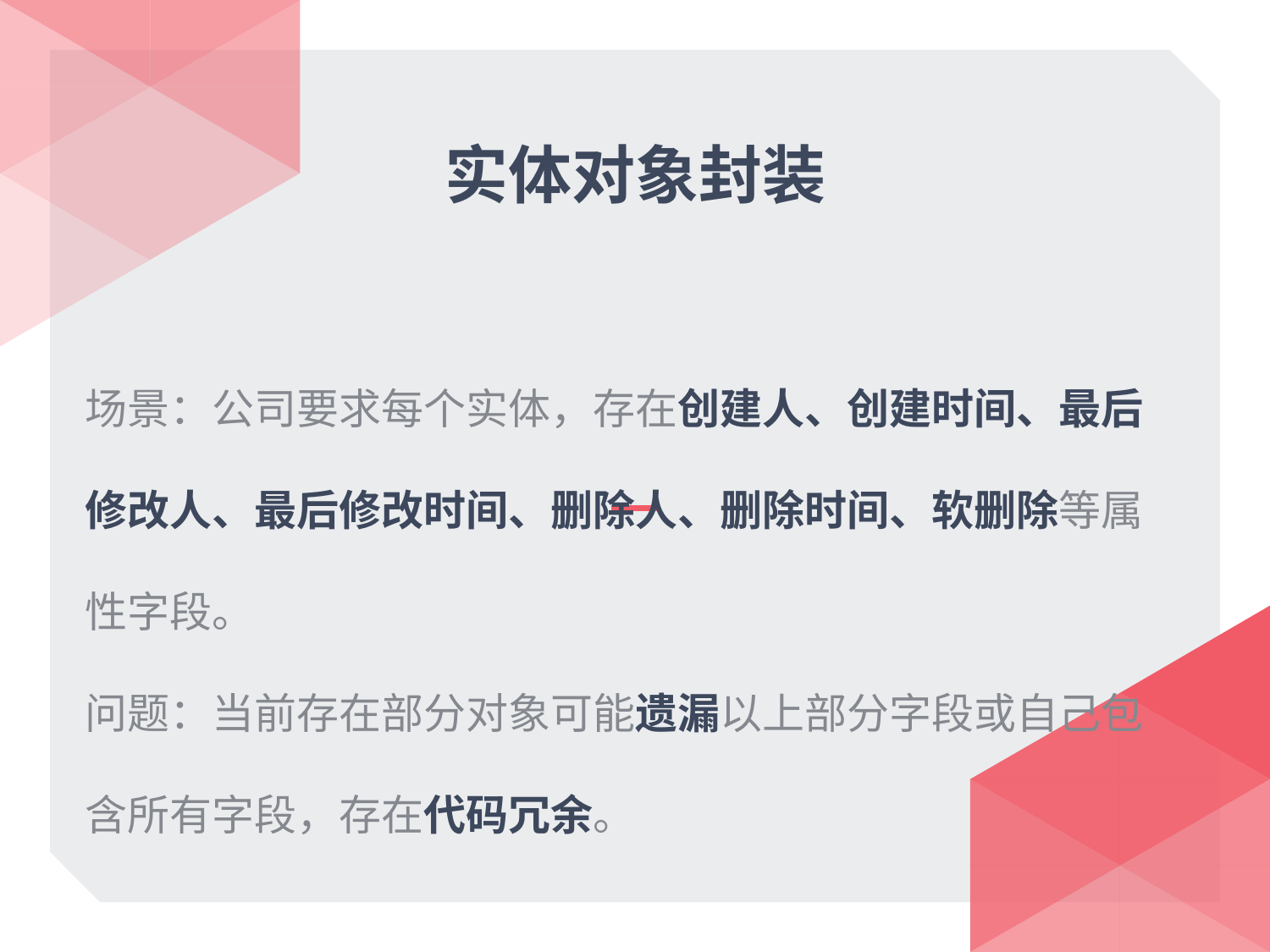

# 实体对象封装

场景：公司要求每个实体，存在创建人、创建时间、最后修改人、最后修改时间、删除人、删除时间、软删除等属性字段。
问题：当前存在部分对象可能遗漏以上部分字段或自己包含所有字段，存在代码冗余。